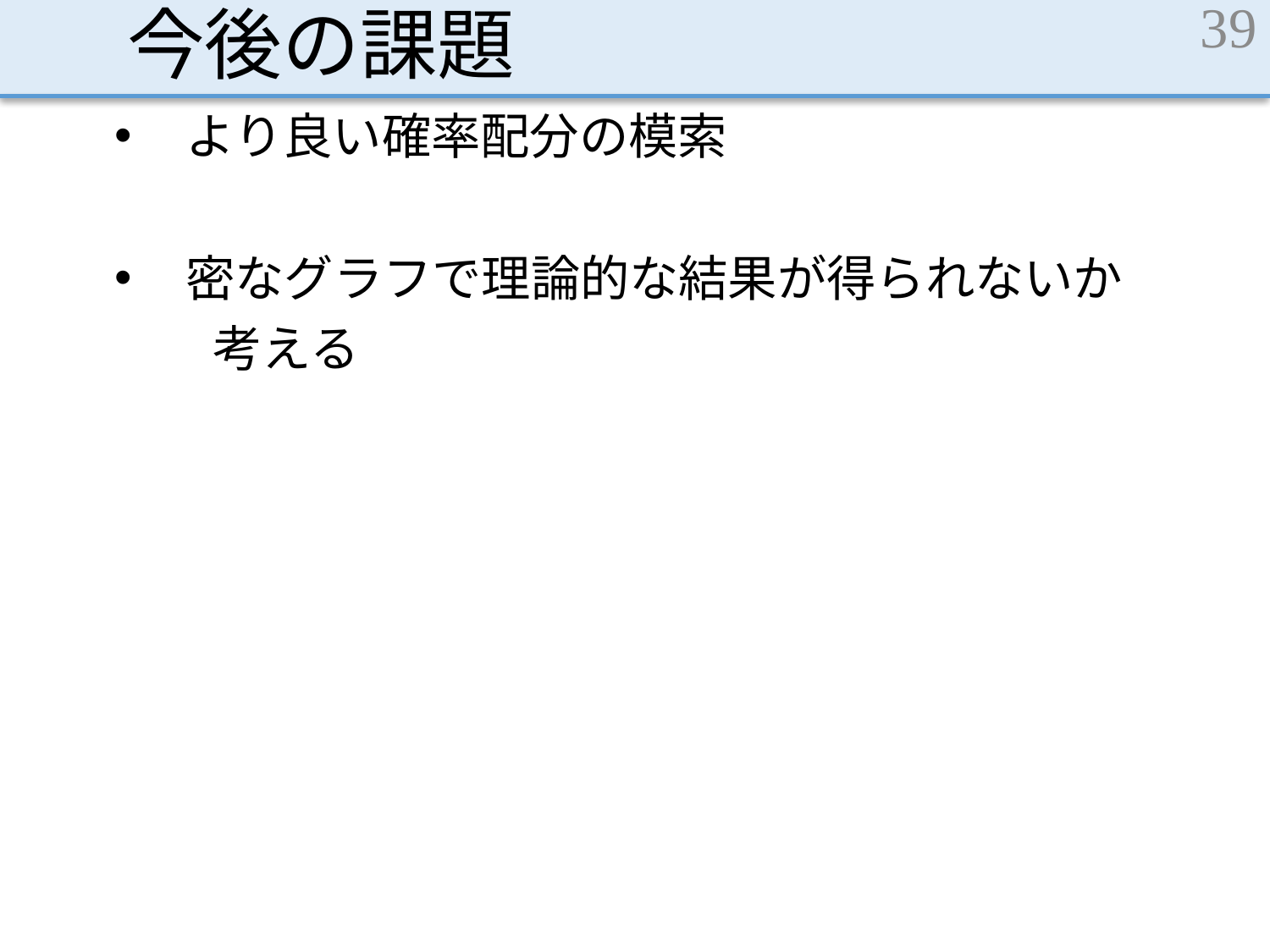

# 今後の課題
39
より良い確率配分の模索

密なグラフで理論的な結果が得られないか
　　考える